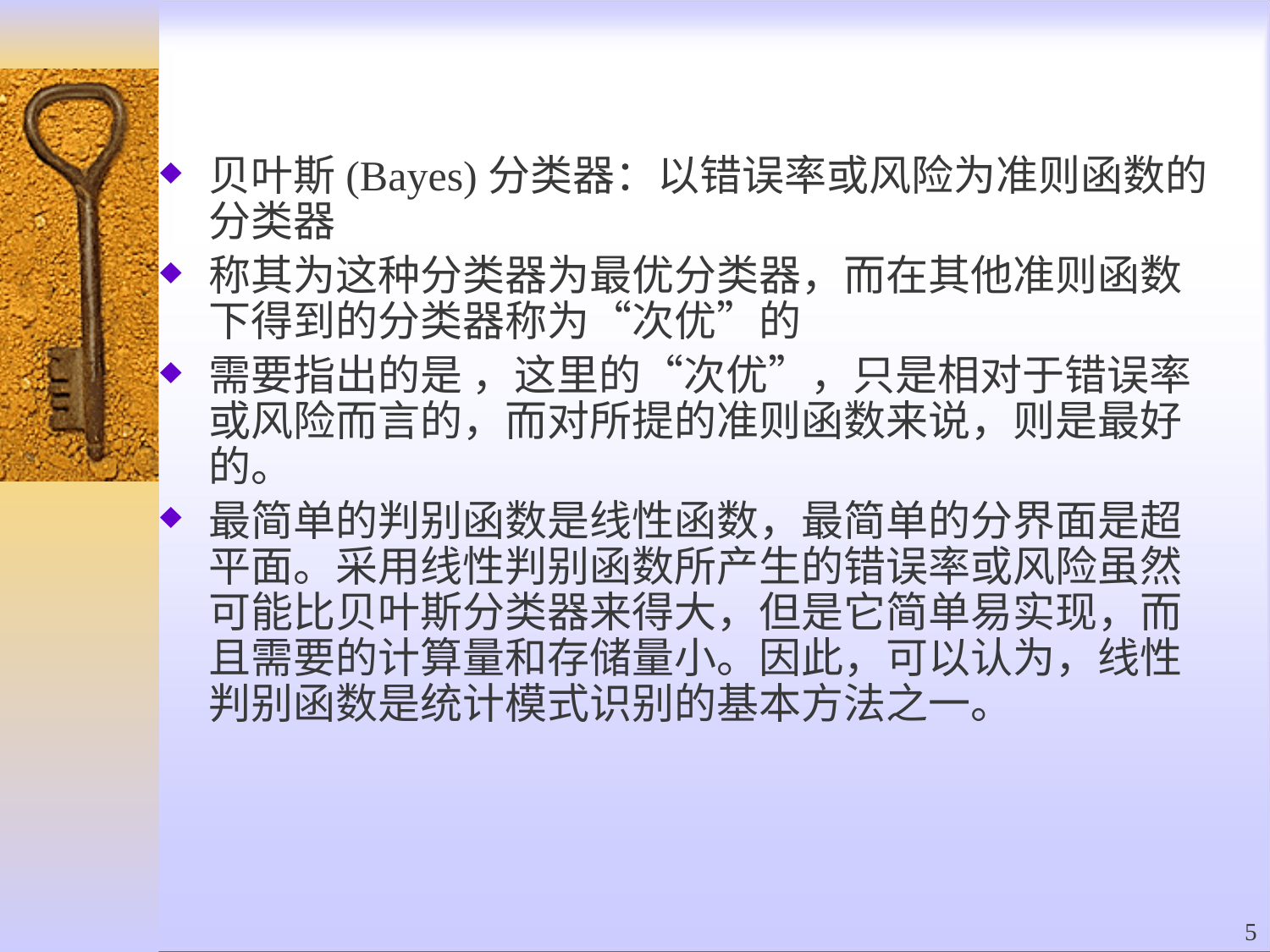

贝叶斯(Bayes)分类器：以错误率或风险为准则函数的分类器
称其为这种分类器为最优分类器，而在其他准则函数下得到的分类器称为“次优”的
需要指出的是 ，这里的“次优”，只是相对于错误率或风险而言的，而对所提的准则函数来说，则是最好的。
最简单的判别函数是线性函数，最简单的分界面是超平面。采用线性判别函数所产生的错误率或风险虽然可能比贝叶斯分类器来得大，但是它简单易实现，而且需要的计算量和存储量小。因此，可以认为，线性判别函数是统计模式识别的基本方法之一。
5